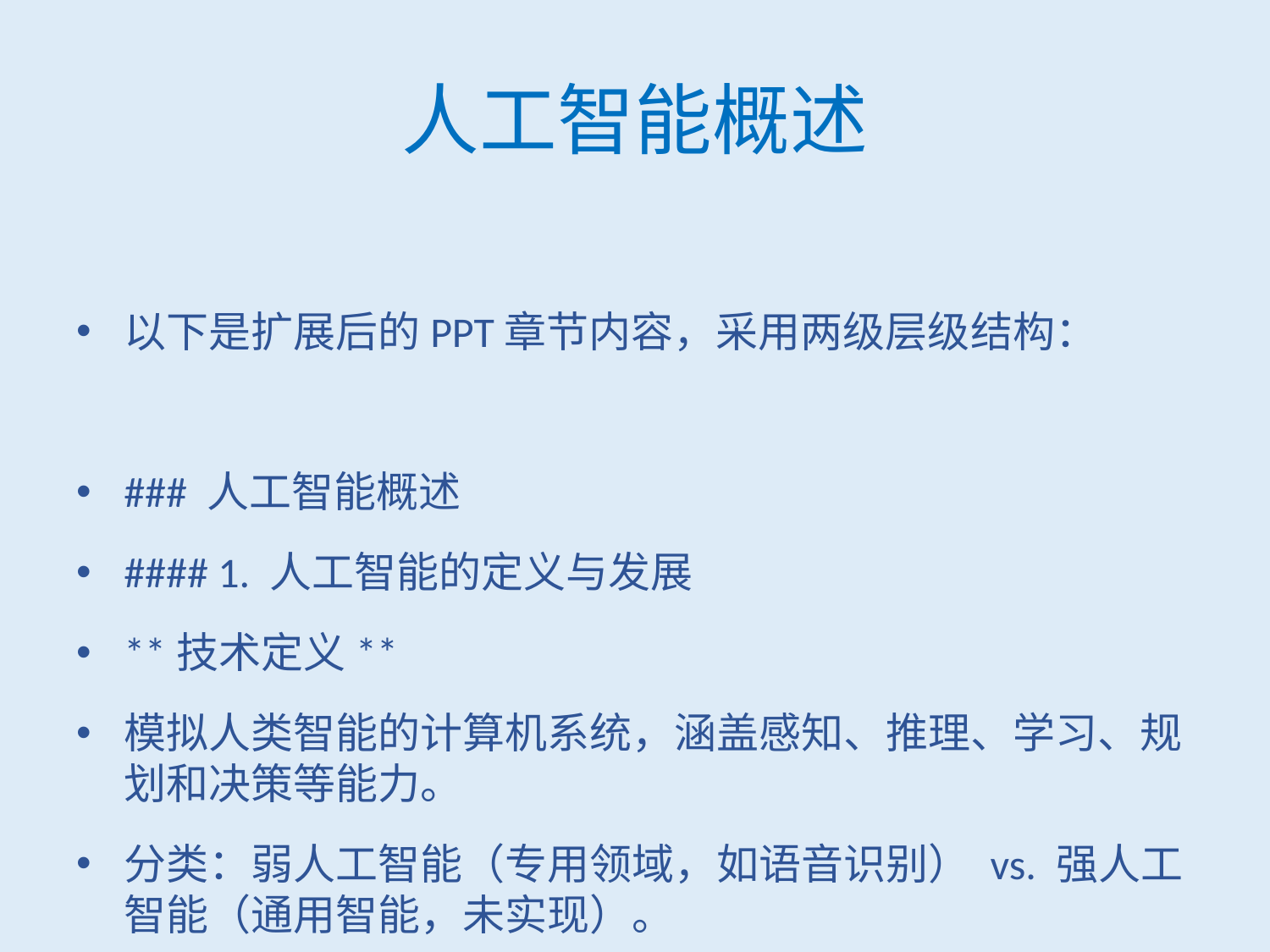

# 人工智能概述

以下是扩展后的PPT章节内容，采用两级层级结构：

### 人工智能概述
#### 1. 人工智能的定义与发展
**技术定义**
模拟人类智能的计算机系统，涵盖感知、推理、学习、规划和决策等能力。
分类：弱人工智能（专用领域，如语音识别） vs. 强人工智能（通用智能，未实现）。
**发展历程**
1950年代：图灵测试和早期逻辑推理模型。
2000年后：大数据与算力飞跃推动深度学习的崛起。
#### 2. 核心技术：机器学习与深度学习
**机器学习（ML）**
核心机制：从数据中自动提取规律并预测，包括监督学习、无监督学习和强化学习。
应用案例：垃圾邮件过滤（监督学习）、用户聚类分析（无监督学习）。
**深度学习（DL）**
技术特征：基于神经网络的层次化特征学习，擅长处理图像、语音等高维数据。
典型框架：卷积神经网络（CNN）用于图像识别，Transformer用于自然语言处理。
#### 3. 人工智能在医疗领域的潜力
**诊断辅助**
医学影像分析：AI检测CT扫描中的肿瘤（如Google DeepMind的乳腺癌诊断系统）。
病理切片自动化：减少人工误诊率。
**药物研发**
加速化合物筛选：AI预测药物分子活性（如AlphaFold的蛋白质结构预测）。
临床试验优化：通过患者数据分析匹配最佳试验方案。
**个性化医疗**
基因组学分析：定制癌症治疗方案。
可穿戴设备：实时监测慢性病患者的健康数据。
#### 4. 挑战与伦理考量（扩展建议）
**数据隐私**
医疗数据匿名化与合规性（如GDPR）。
**算法偏见**
训练数据代表性不足可能导致诊断偏差。

### 输出说明
. 每个子项均包含具体技术或实例，避免泛泛而谈。
. 层级清晰，适合直接转化为PPT的标题与内容页。
. 可根据需求进一步扩展“挑战与伦理”部分。